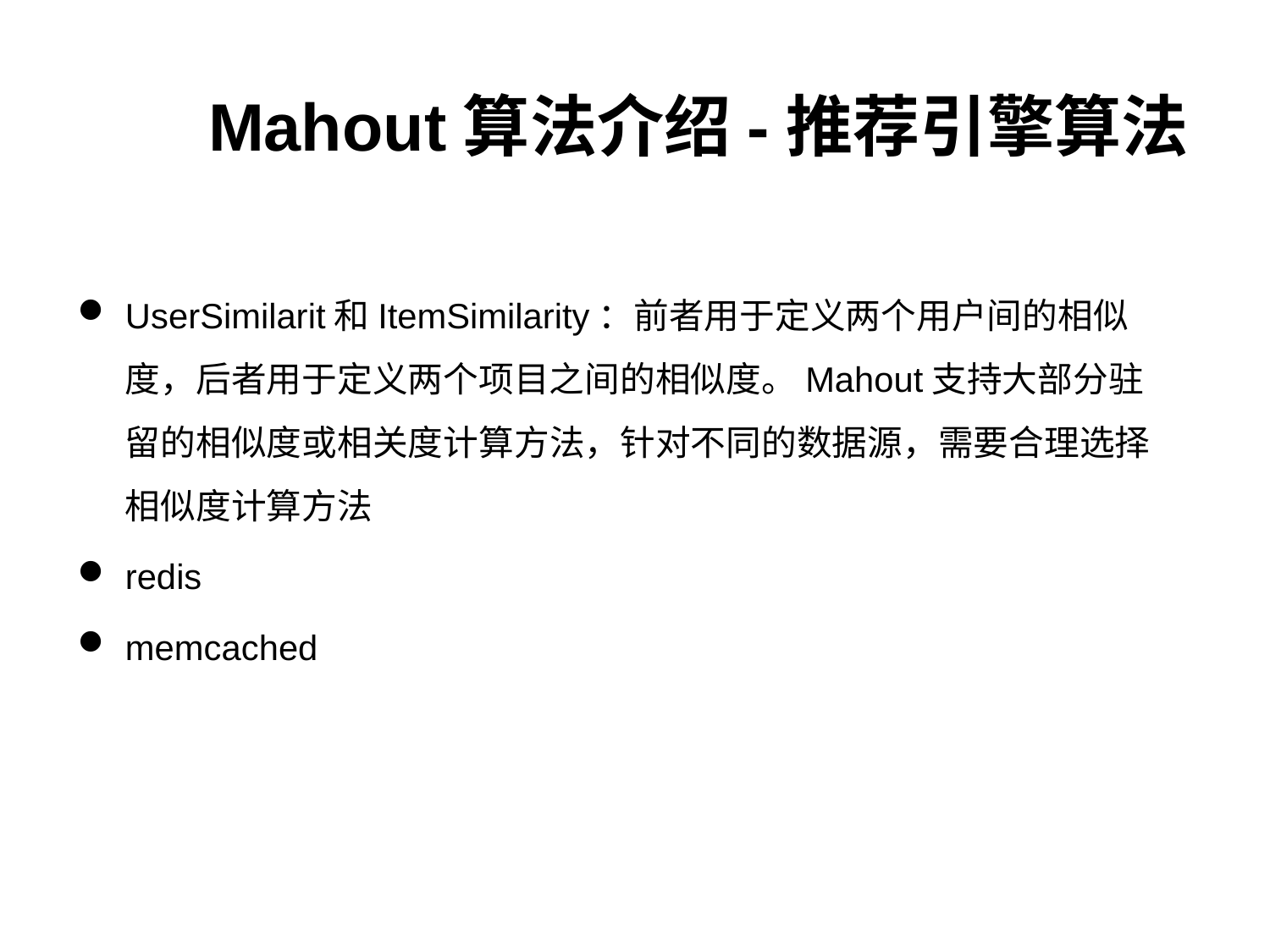

Mahout算法介绍-推荐引擎算法
UserSimilarit和ItemSimilarity：前者用于定义两个用户间的相似度，后者用于定义两个项目之间的相似度。Mahout支持大部分驻留的相似度或相关度计算方法，针对不同的数据源，需要合理选择相似度计算方法
redis
memcached